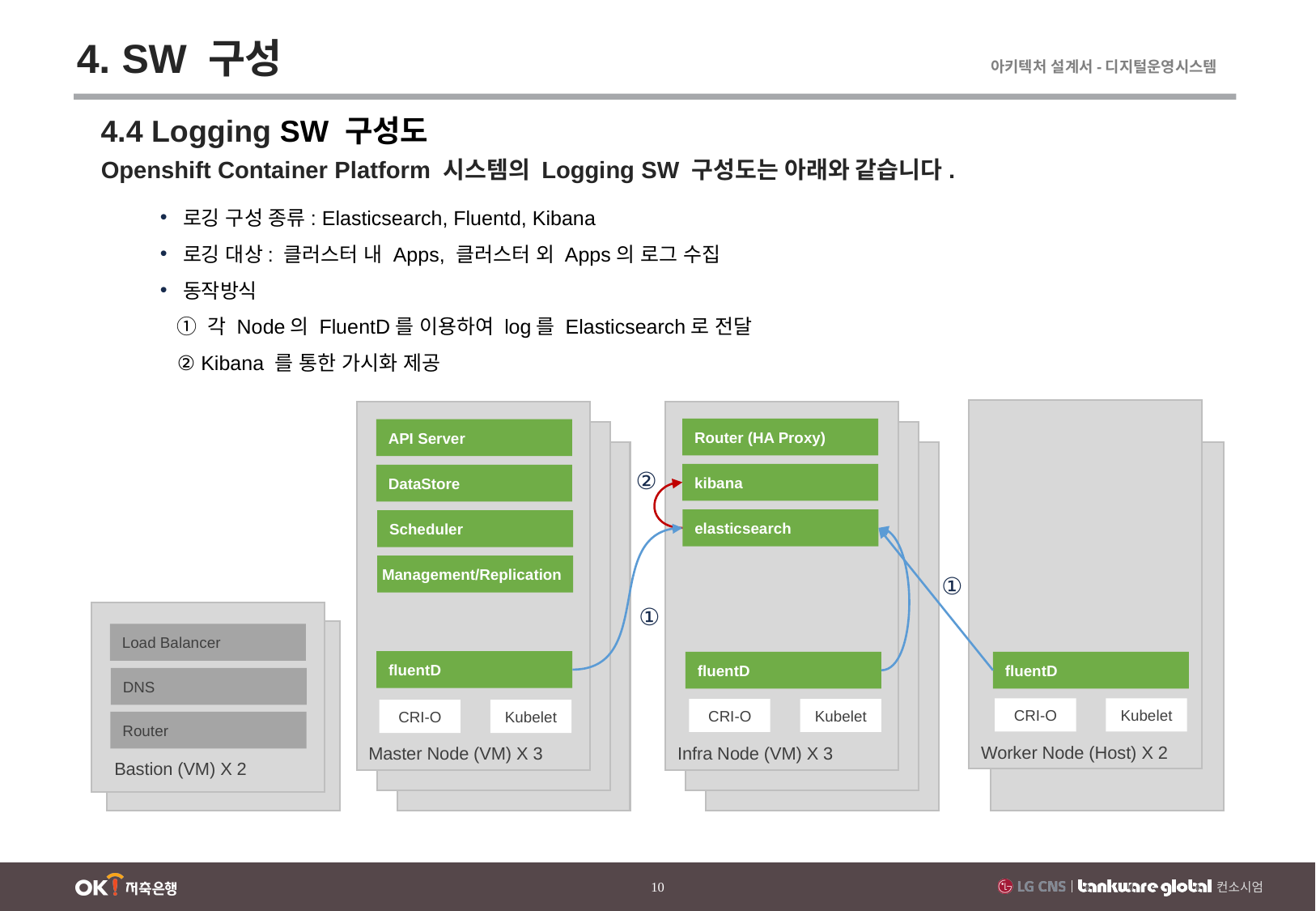

4. SW 구성
4.4 Logging SW 구성도
Openshift Container Platform 시스템의 Logging SW 구성도는 아래와 같습니다.
로깅 구성 종류: Elasticsearch, Fluentd, Kibana
로깅 대상: 클러스터 내 Apps, 클러스터 외 Apps의 로그 수집
동작방식
   ① 각 Node의 FluentD를 이용하여 log를 Elasticsearch로 전달
   ② Kibana 를 통한 가시화 제공

Router (HA Proxy)
API Server

②
kibana
DataStore
elasticsearch
Scheduler
Management/Replication
①
①

Load Balancer
fluentD
fluentD
fluentD
DNS
CRI-O
Kubelet
CRI-O
Kubelet
CRI-O
Kubelet
Router
Worker Node (Host) X 2
Master Node (VM) X 3
Infra Node (VM) X 3
Bastion (VM) X 2
10